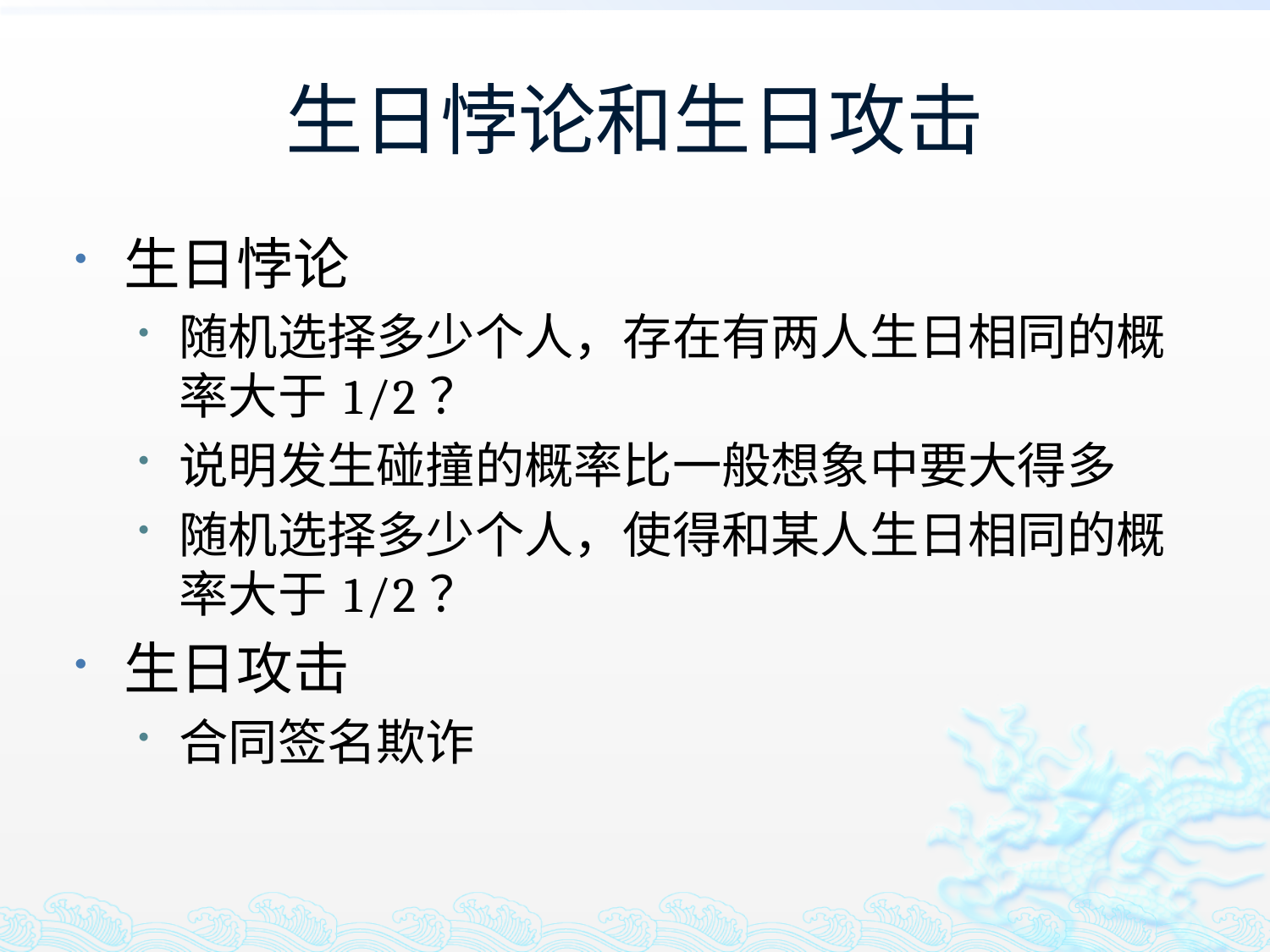

# 生日悖论和生日攻击
生日悖论
随机选择多少个人，存在有两人生日相同的概率大于1/2？
说明发生碰撞的概率比一般想象中要大得多
随机选择多少个人，使得和某人生日相同的概率大于1/2？
生日攻击
合同签名欺诈